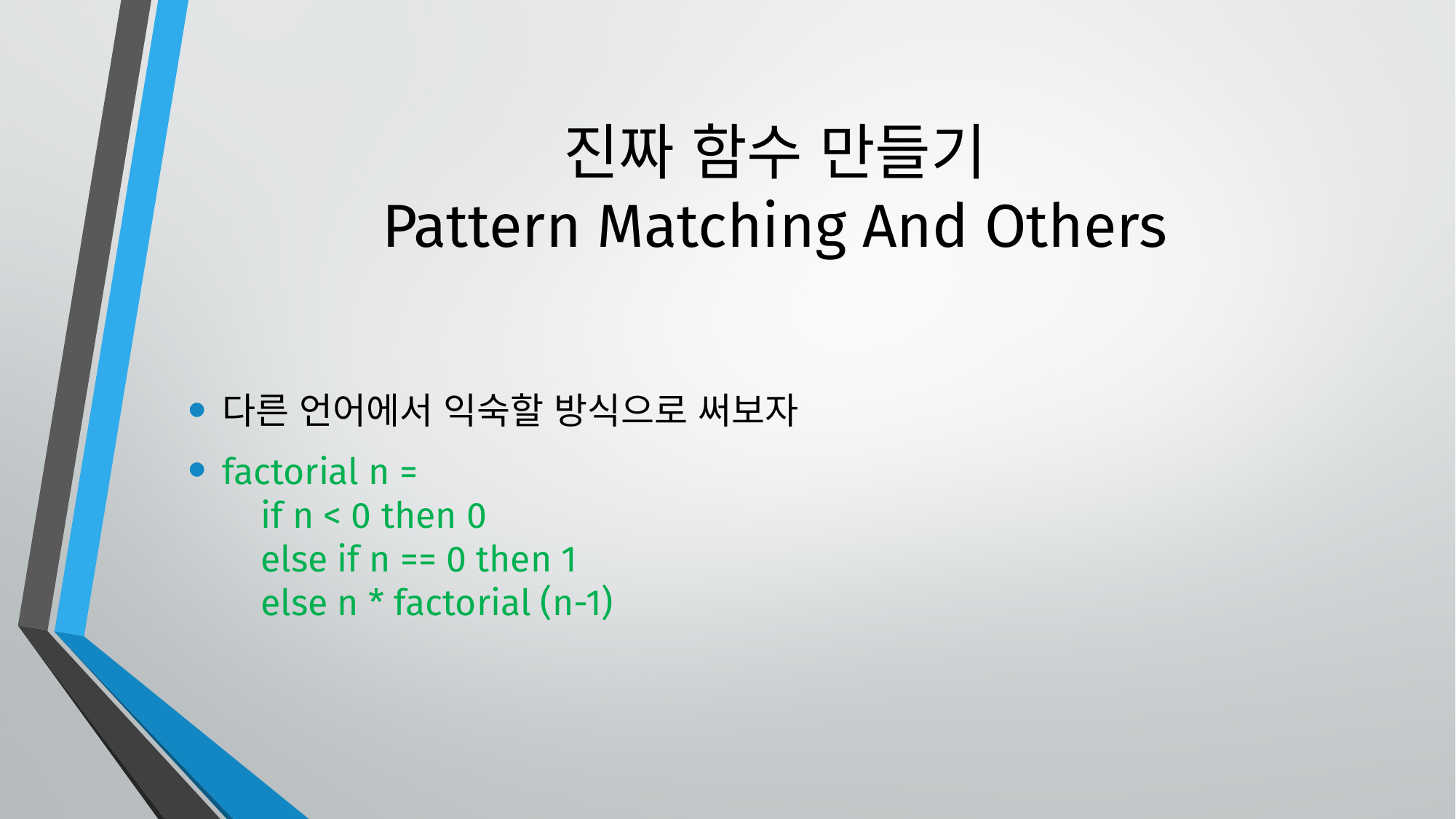

# 진짜 함수 만들기 Pattern Matching And Others
다른 언어에서 익숙할 방식으로 써보자
factorial n =
    if n < 0 then 0
    else if n == 0 then 1
    else n * factorial (n-1)